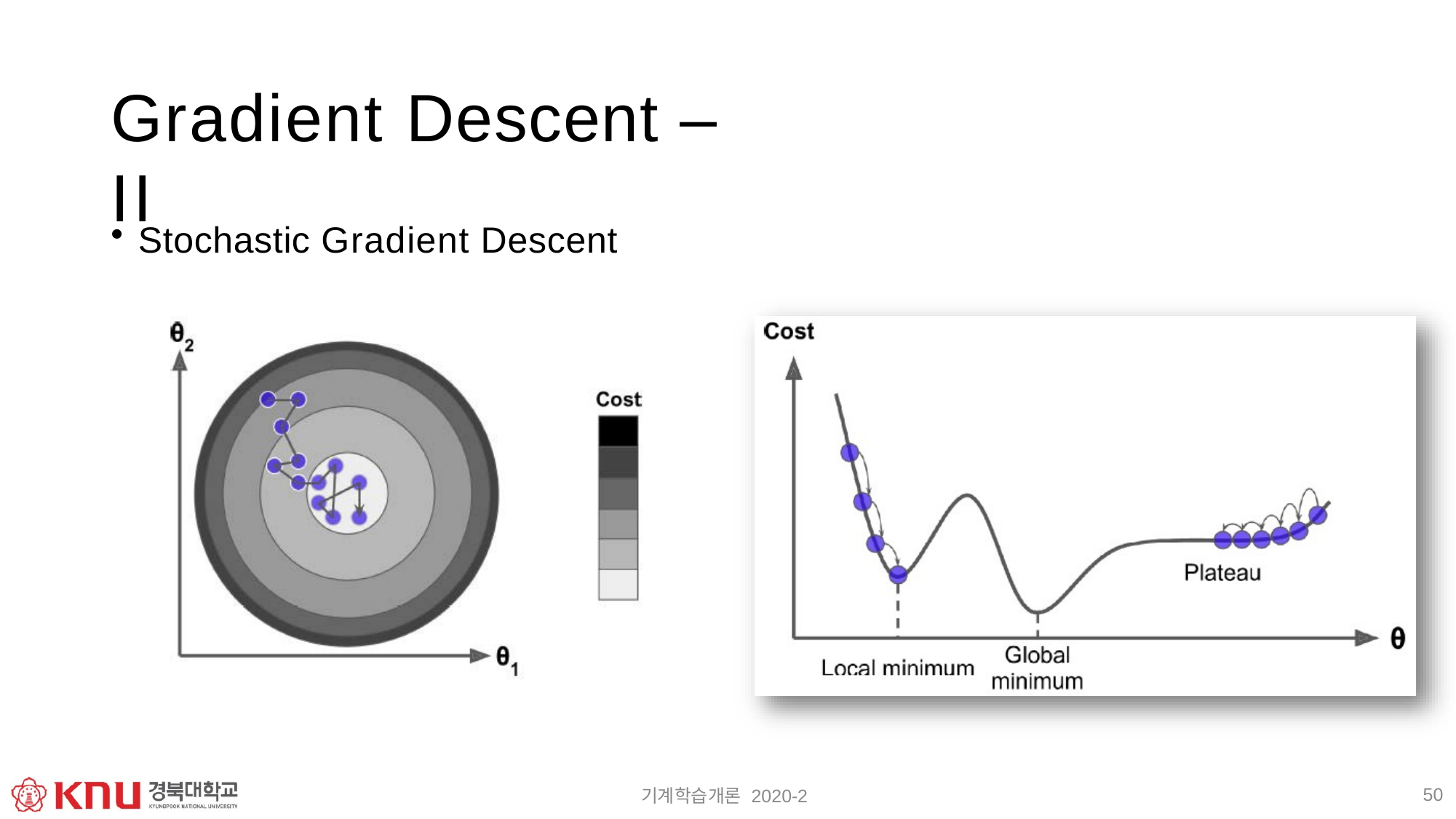

# Gradient Descent – II
Stochastic Gradient Descent

50
기계학습개론 2020-2